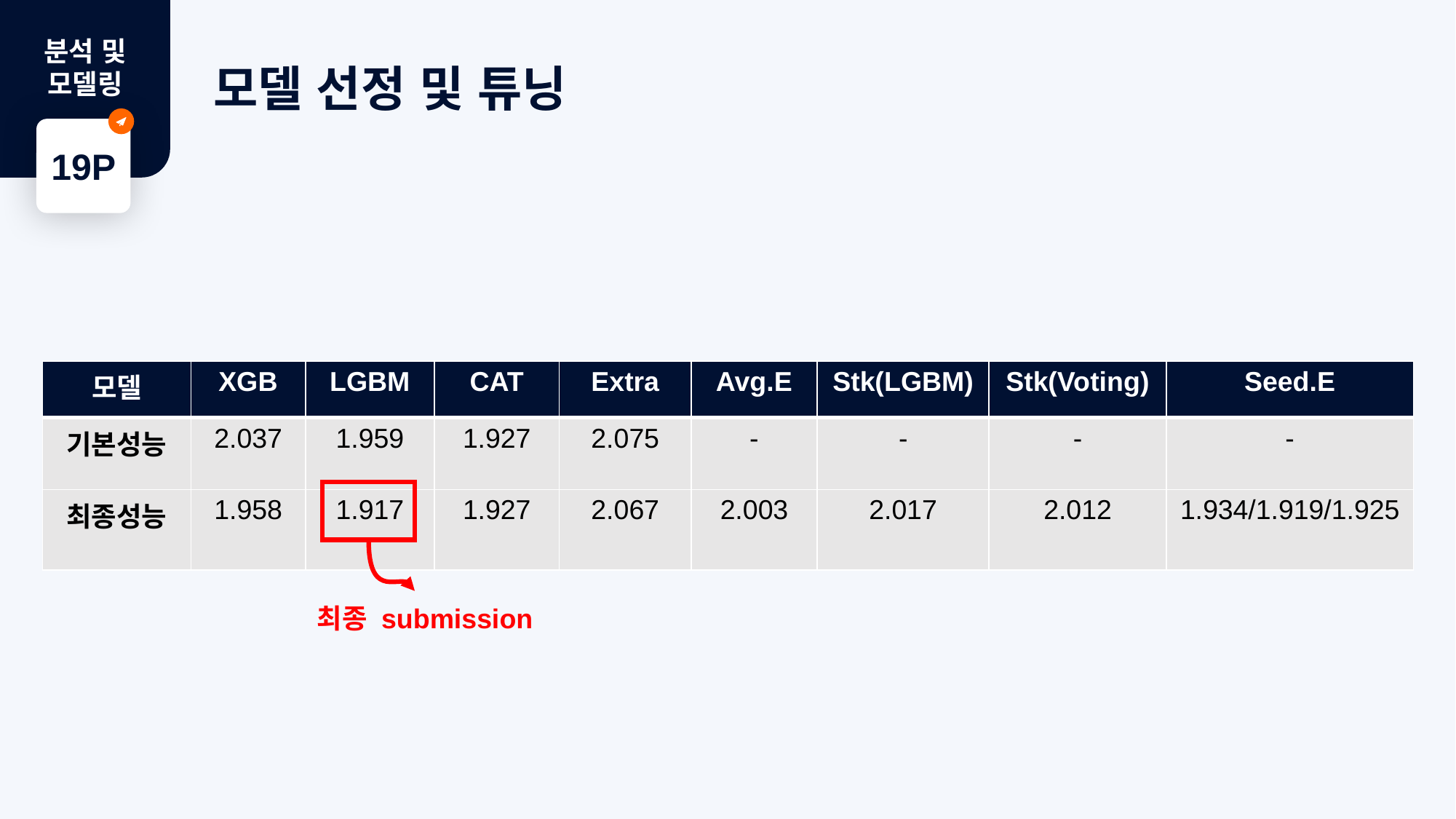

모델 선정 및 튜닝
분석 및
모델링

19P
| 모델 | XGB | LGBM | CAT | Extra | Avg.E | Stk(LGBM) | Stk(Voting) | Seed.E |
| --- | --- | --- | --- | --- | --- | --- | --- | --- |
| 기본성능 | 2.037 | 1.959 | 1.927 | 2.075 | - | - | - | - |
| 최종성능 | 1.958 | 1.917 | 1.927 | 2.067 | 2.003 | 2.017 | 2.012 | 1.934/1.919/1.925 |

최종 submission